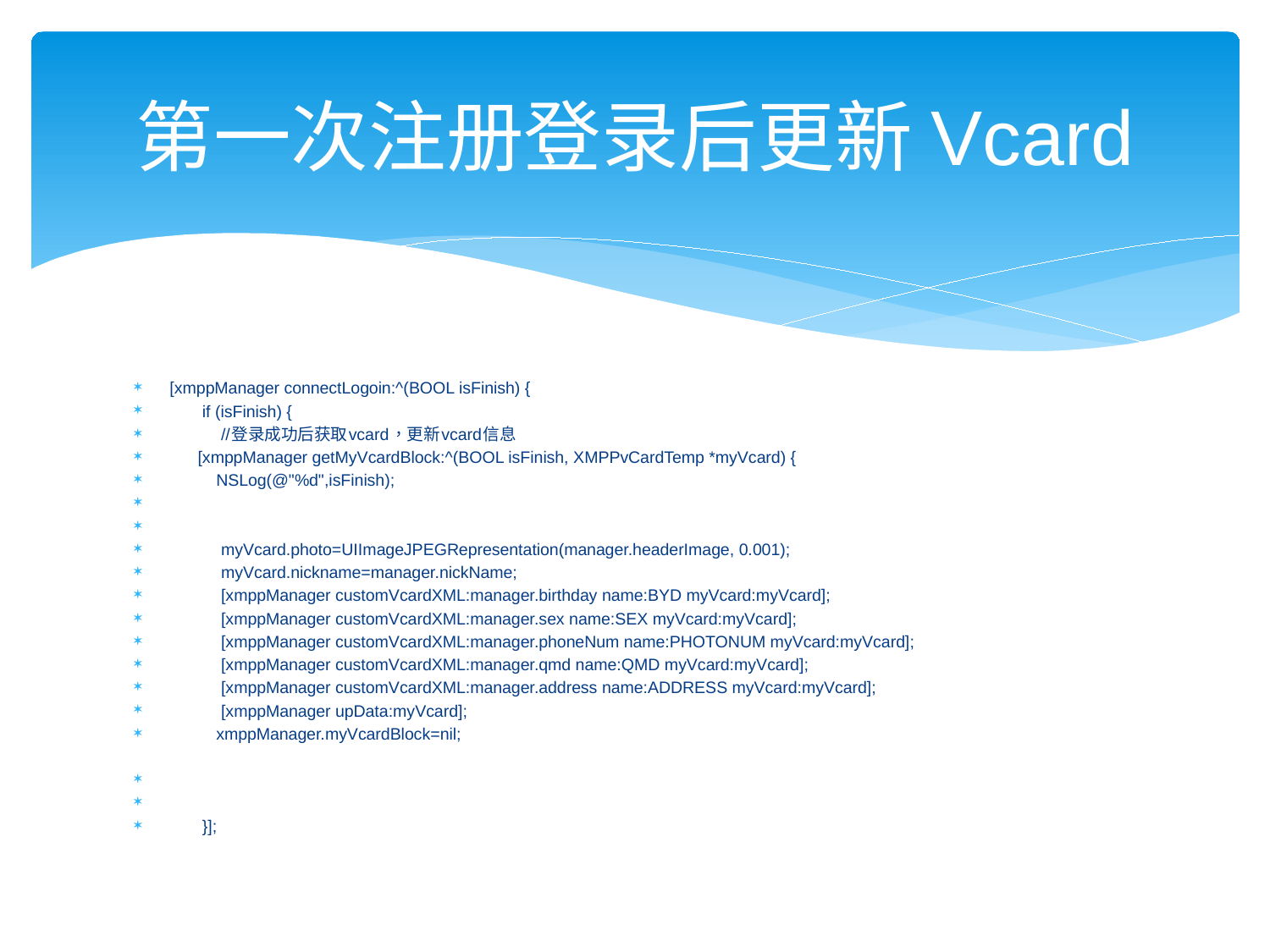

# 第一次注册登录后更新Vcard
 [xmppManager connectLogoin:^(BOOL isFinish) {
        if (isFinish) {
            //登录成功后获取vcard，更新vcard信息
       [xmppManager getMyVcardBlock:^(BOOL isFinish, XMPPvCardTemp *myVcard) {
           NSLog(@"%d",isFinish);

            myVcard.photo=UIImageJPEGRepresentation(manager.headerImage, 0.001);
            myVcard.nickname=manager.nickName;
            [xmppManager customVcardXML:manager.birthday name:BYD myVcard:myVcard];
            [xmppManager customVcardXML:manager.sex name:SEX myVcard:myVcard];
            [xmppManager customVcardXML:manager.phoneNum name:PHOTONUM myVcard:myVcard];
            [xmppManager customVcardXML:manager.qmd name:QMD myVcard:myVcard];
            [xmppManager customVcardXML:manager.address name:ADDRESS myVcard:myVcard];
            [xmppManager upData:myVcard];
           xmppManager.myVcardBlock=nil;

        }];